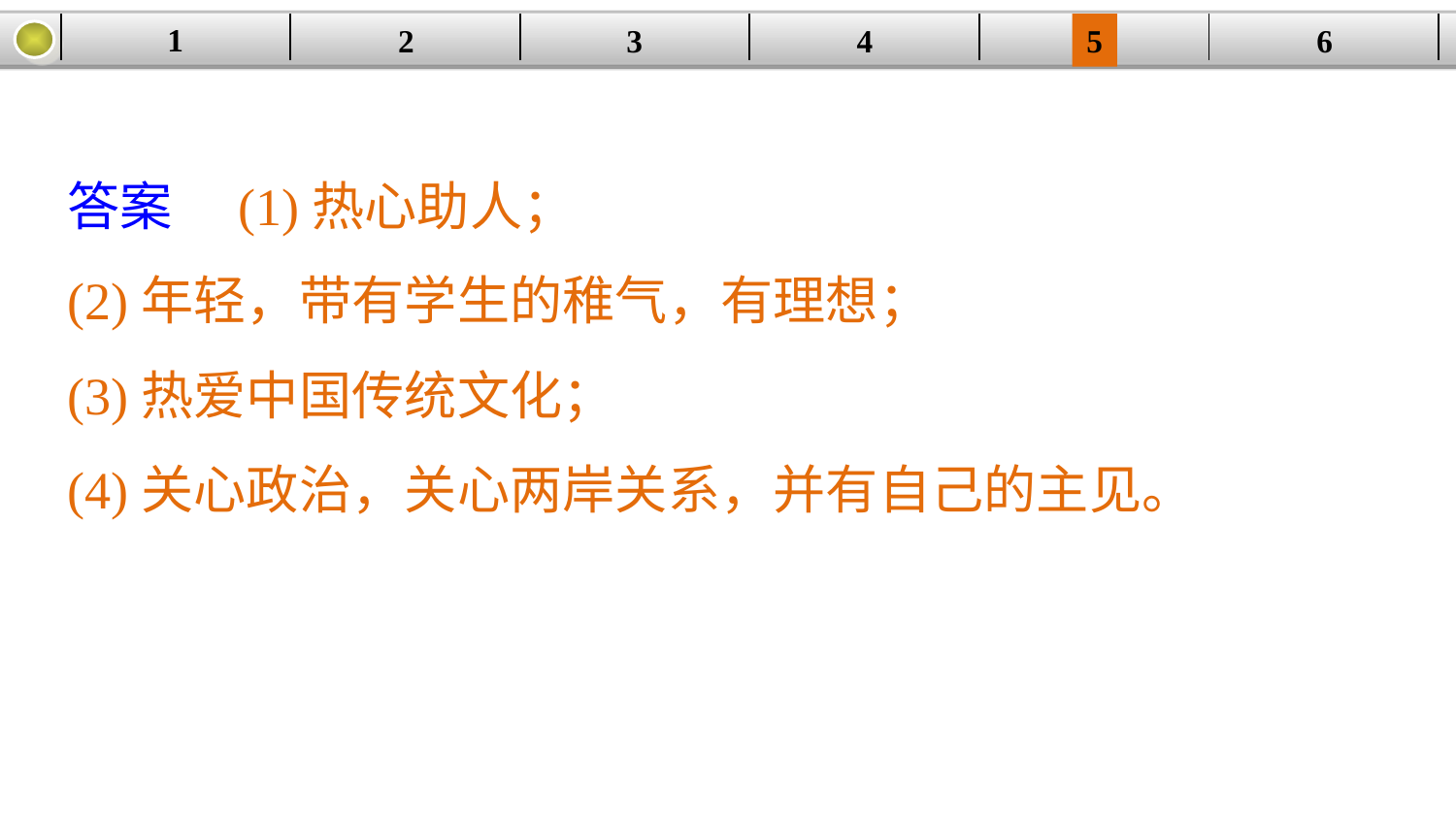

1
2
3
4
|  |  |  |  |  |  |
| --- | --- | --- | --- | --- | --- |
5
6

答案　(1)热心助人；
(2)年轻，带有学生的稚气，有理想；
(3)热爱中国传统文化；
(4)关心政治，关心两岸关系，并有自己的主见。